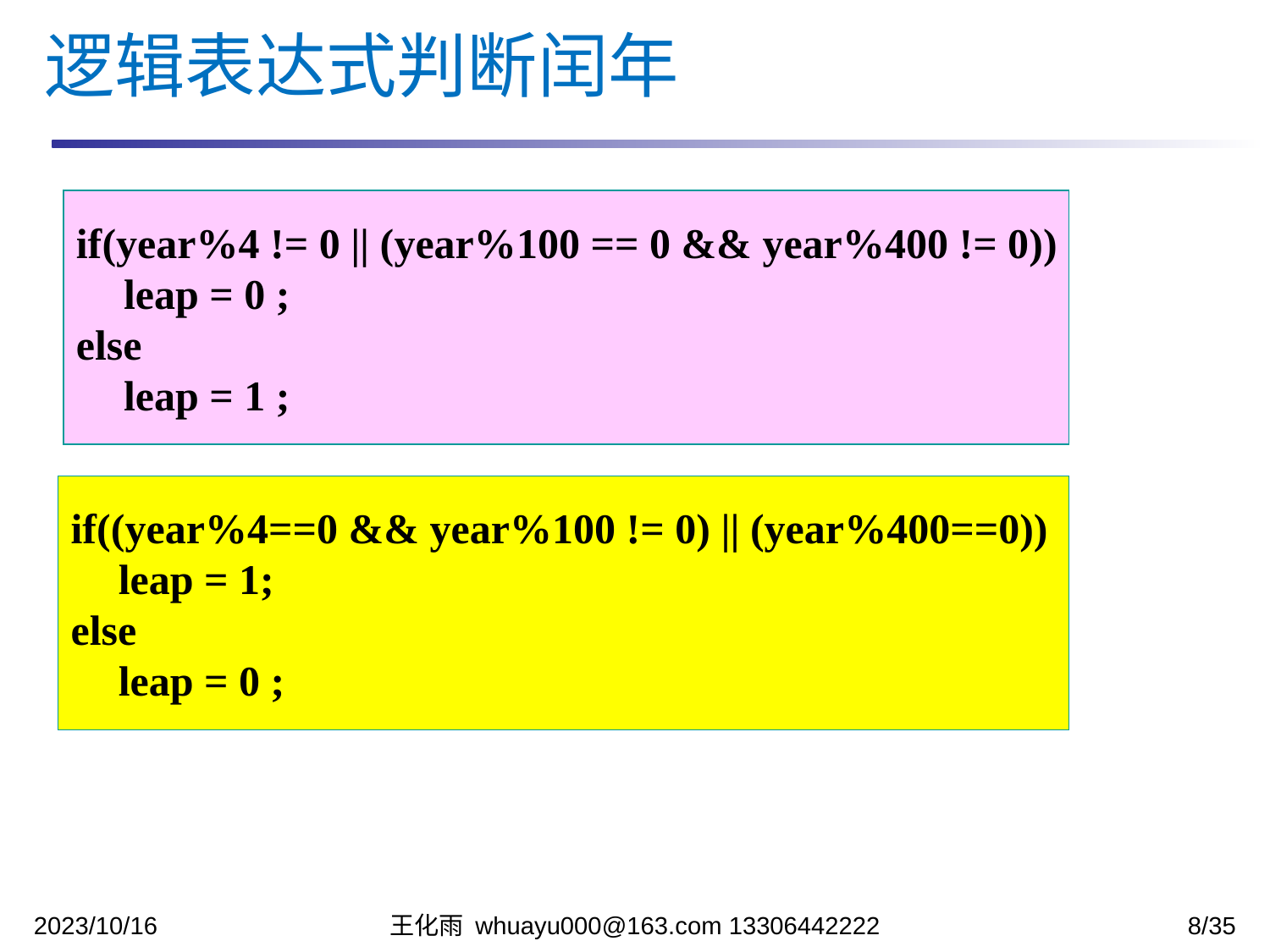

逻辑表达式判断闰年
if(year%4 != 0 || (year%100 == 0 && year%400 != 0))
	leap = 0 ;
else
	leap = 1 ;
if((year%4==0 && year%100 != 0) || (year%400==0))
	leap = 1;
else
	leap = 0 ;
2023/10/16
王化雨 whuayu000@163.com 13306442222
8/35